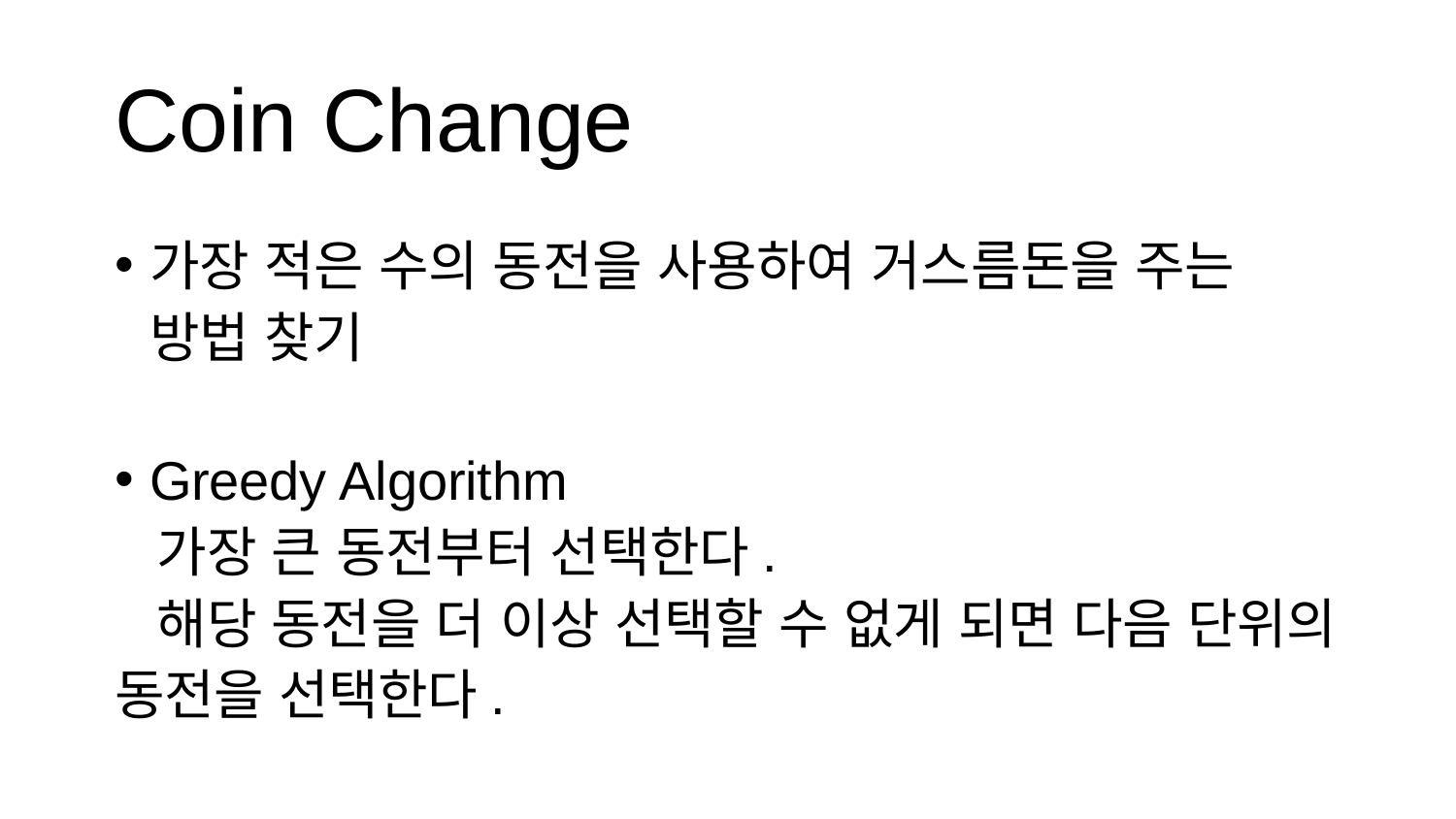

# Coin Change
가장 적은 수의 동전을 사용하여 거스름돈을 주는 방법 찾기

Greedy Algorithm
  가장 큰 동전부터 선택한다.
  해당 동전을 더 이상 선택할 수 없게 되면 다음 단위의 동전을 선택한다.